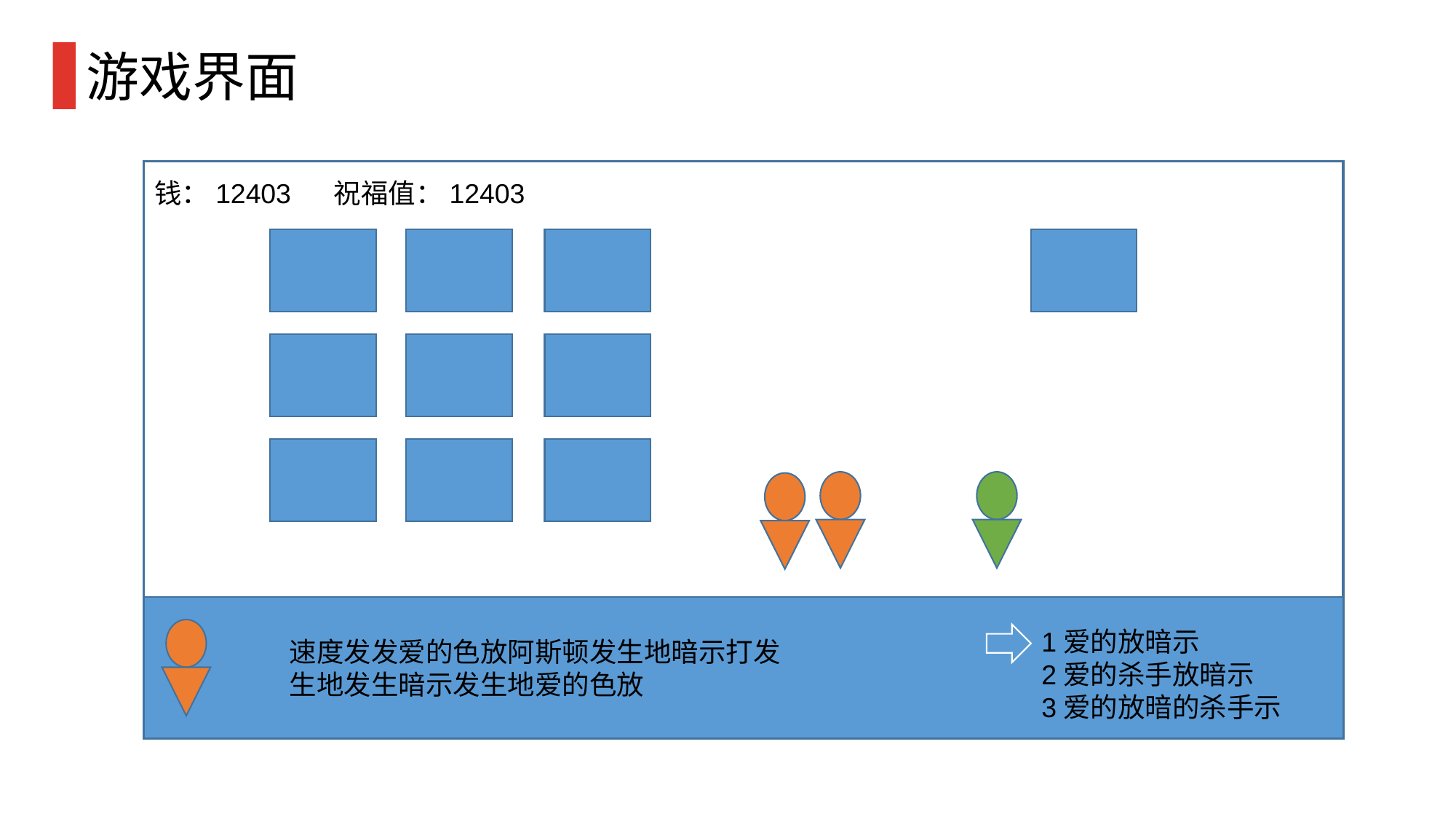

游戏界面

钱：12403
祝福值：12403

1爱的放暗示
2爱的杀手放暗示
3爱的放暗的杀手示

速度发发爱的色放阿斯顿发生地暗示打发生地发生暗示发生地爱的色放